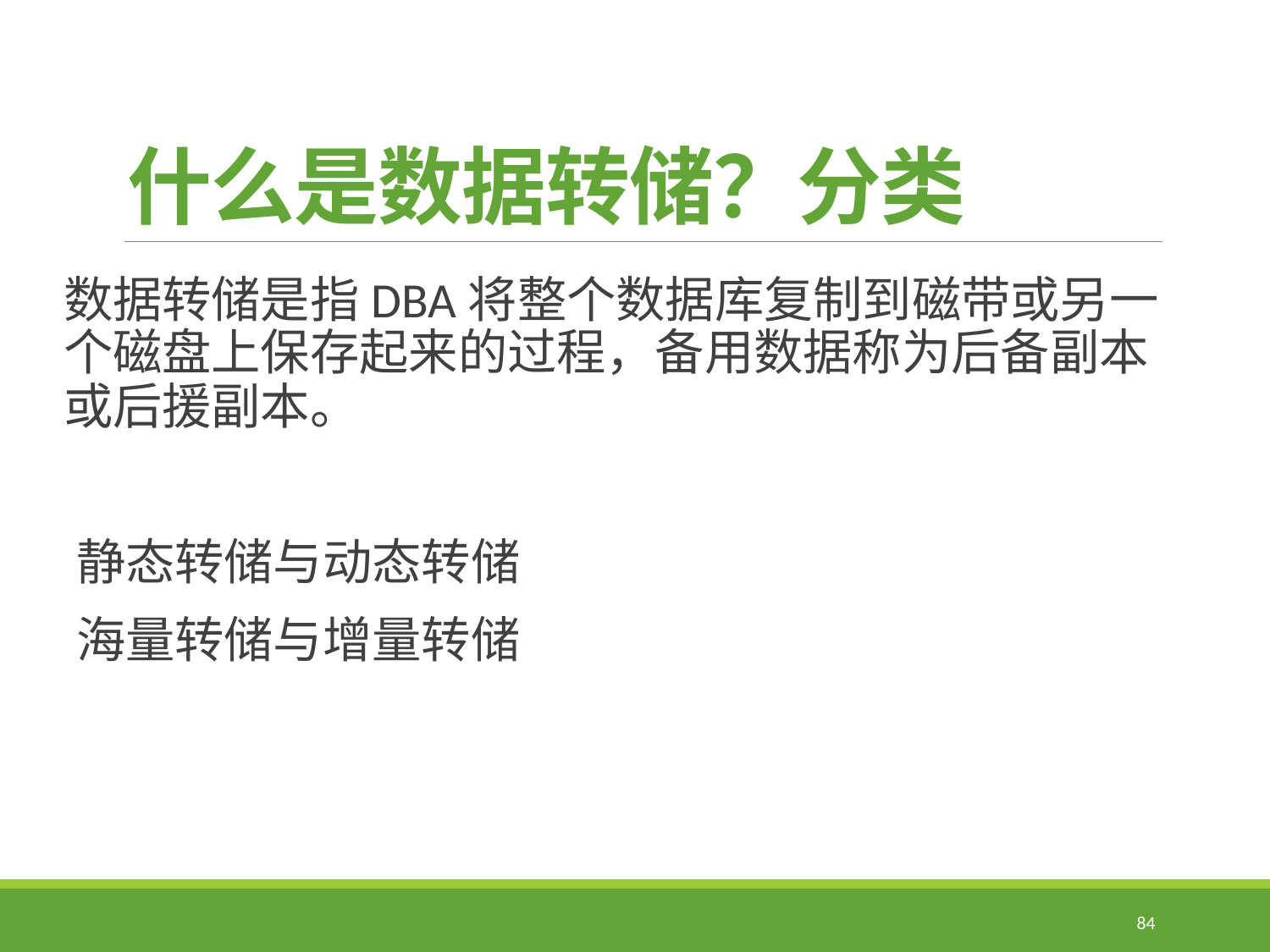

# 什么是数据转储？分类
数据转储是指DBA将整个数据库复制到磁带或另一个磁盘上保存起来的过程，备用数据称为后备副本或后援副本。

静态转储与动态转储
海量转储与增量转储

84